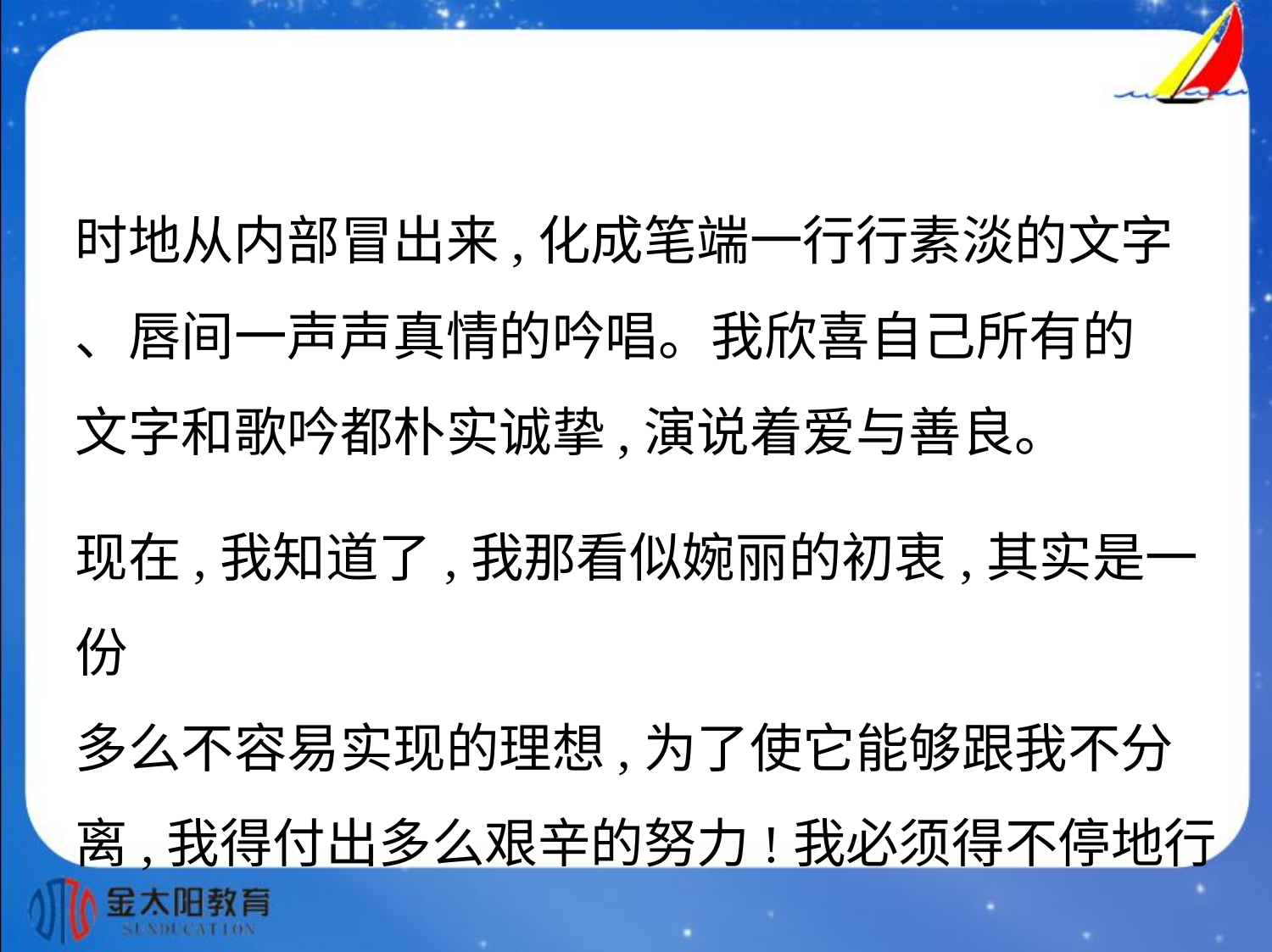

时地从内部冒出来,化成笔端一行行素淡的文字
、唇间一声声真情的吟唱。我欣喜自己所有的
文字和歌吟都朴实诚挚,演说着爱与善良。
现在,我知道了,我那看似婉丽的初衷,其实是一份
多么不容易实现的理想,为了使它能够跟我不分
离,我得付出多么艰辛的努力!我必须得不停地行